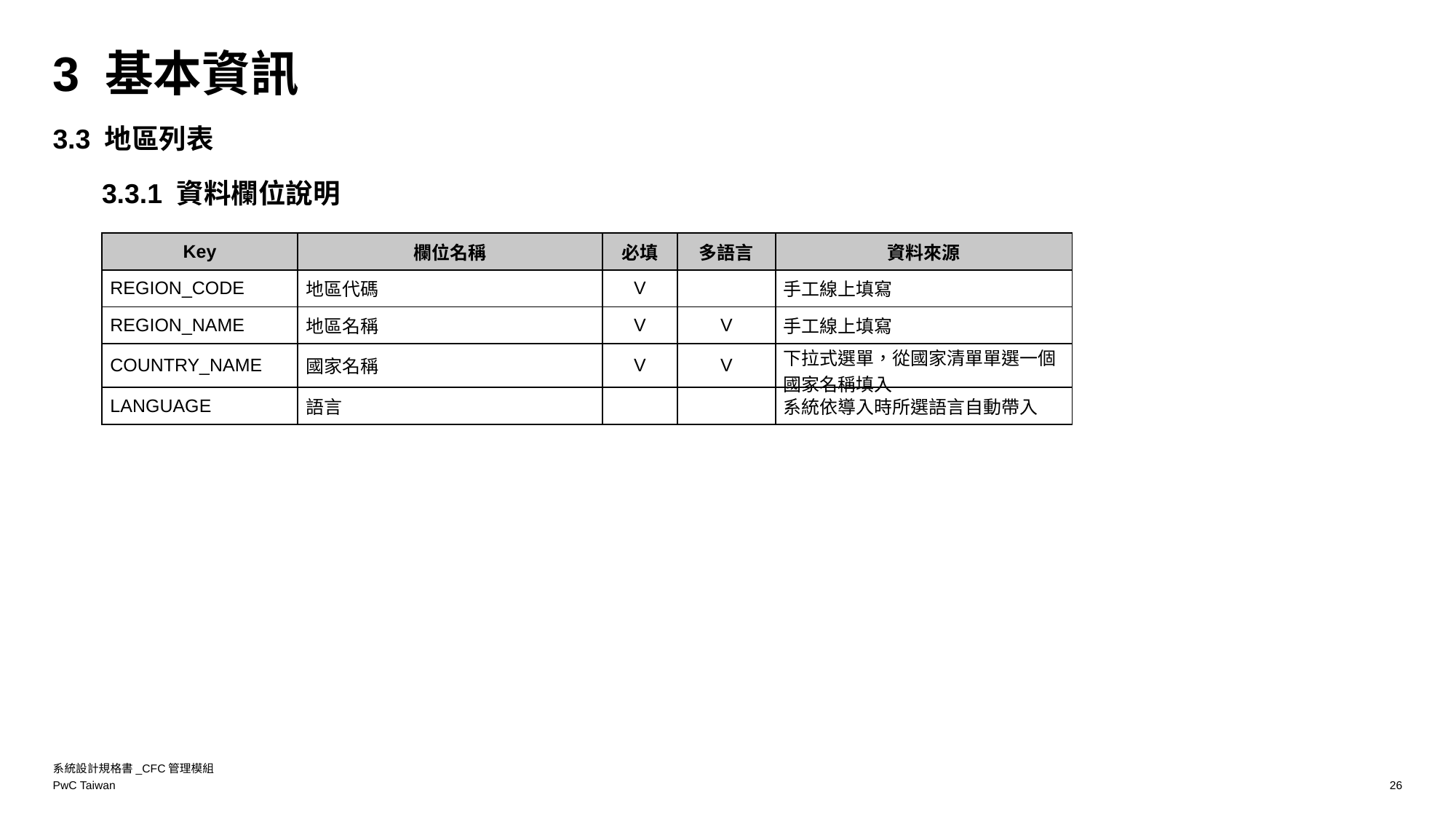

# 3 基本資訊
3.3 地區列表
3.3.1 資料欄位說明
| Key | 欄位名稱 | 必填 | 多語言 | 資料來源 |
| --- | --- | --- | --- | --- |
| REGION\_CODE | 地區代碼 | V |  | 手工線上填寫 |
| REGION\_NAME | 地區名稱 | V | V | 手工線上填寫 |
| COUNTRY\_NAME | 國家名稱 | V | V | 下拉式選單，從國家清單單選一個國家名稱填入 |
| LANGUAGE | 語言 |  |  | 系統依導入時所選語言自動帶入 |
系統設計規格書_CFC管理模組
26